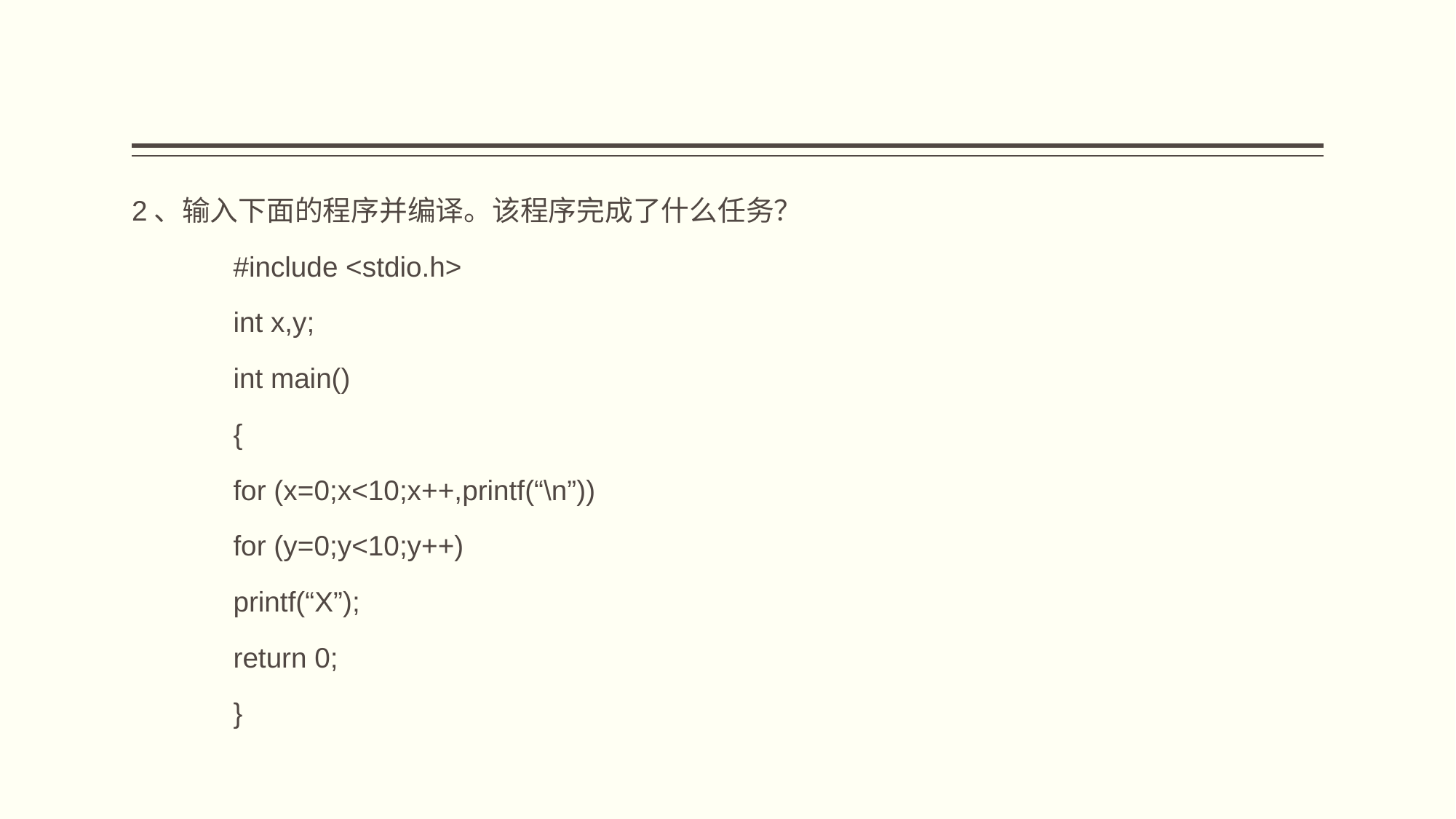

#
2、输入下面的程序并编译。该程序完成了什么任务？
	#include <stdio.h>
	int x,y;
	int main()
	{
		for (x=0;x<10;x++,printf(“\n”))
			for (y=0;y<10;y++)
				printf(“X”);
		return 0;
	}